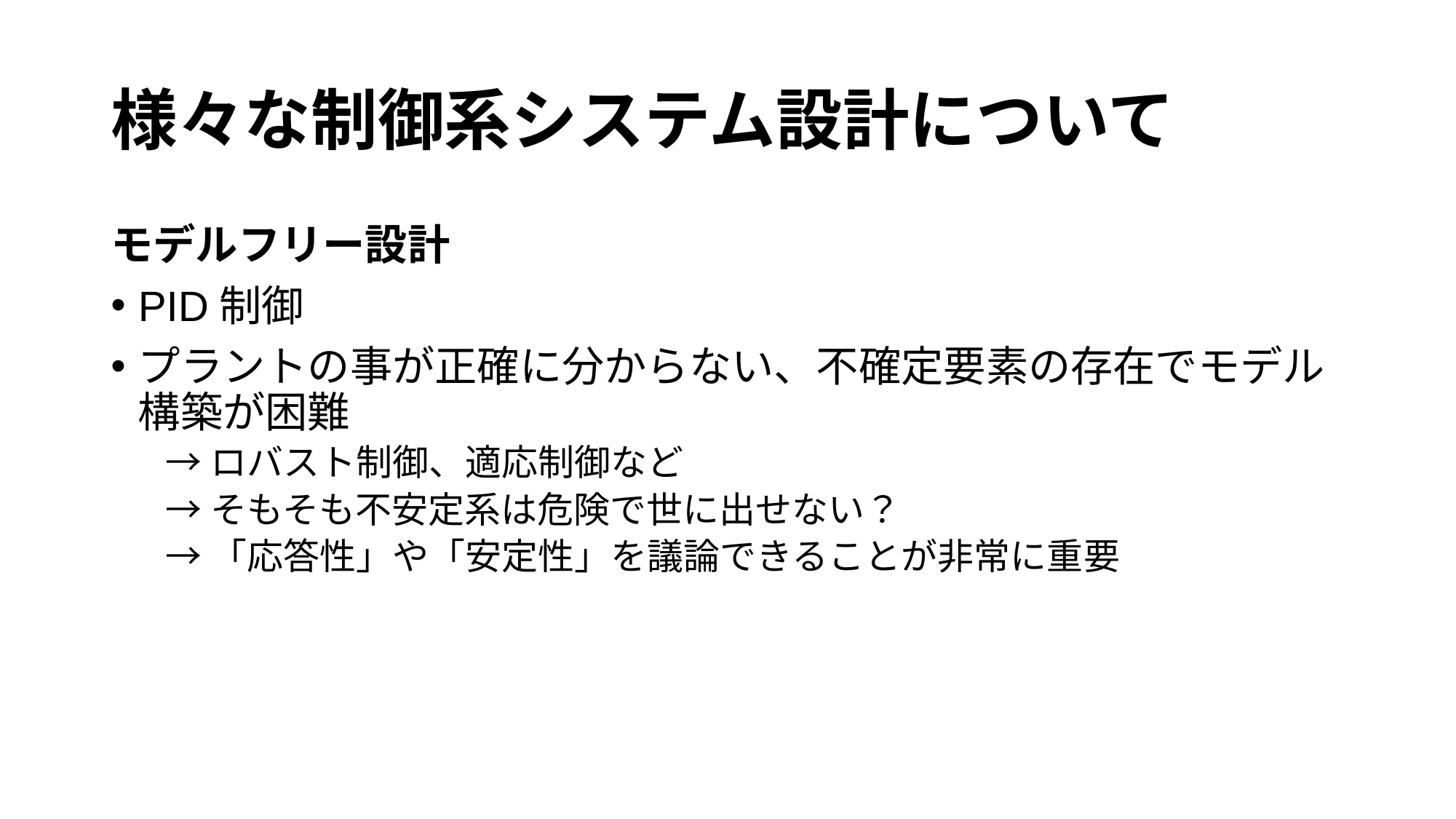

# 様々な制御系システム設計について
モデルフリー設計
PID制御
プラントの事が正確に分からない、不確定要素の存在でモデル構築が困難
→ロバスト制御、適応制御など
→そもそも不安定系は危険で世に出せない？
→「応答性」や「安定性」を議論できることが非常に重要